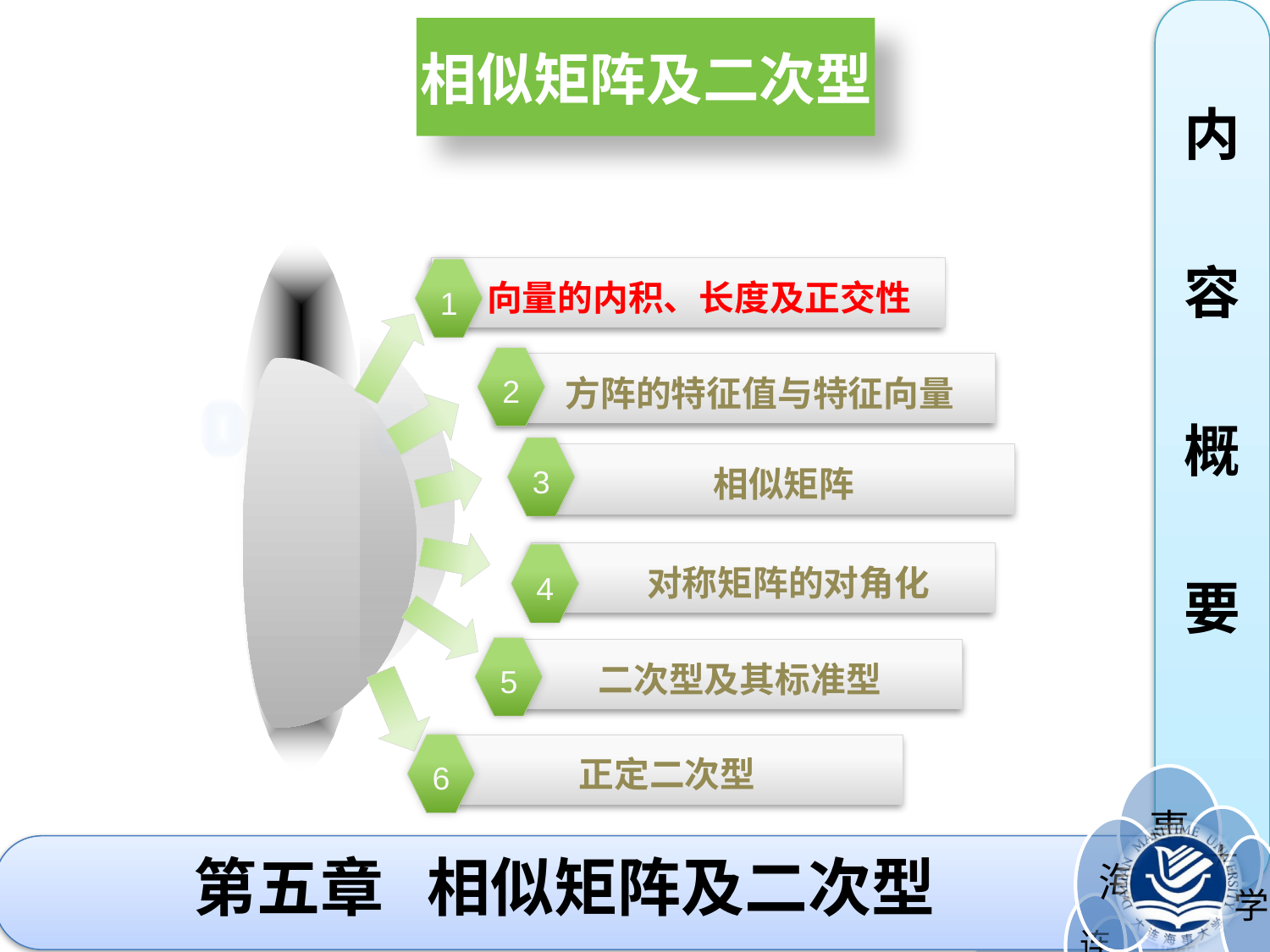

相似矩阵及二次型
内

容

概

要
  向量的内积、长度及正交性
1

2
  方阵的特征值与特征向量

3
  相似矩阵
      对称矩阵的对角化
4
5
  二次型及其标准型
6
正定二次型
# 第五章   相似矩阵及二次型